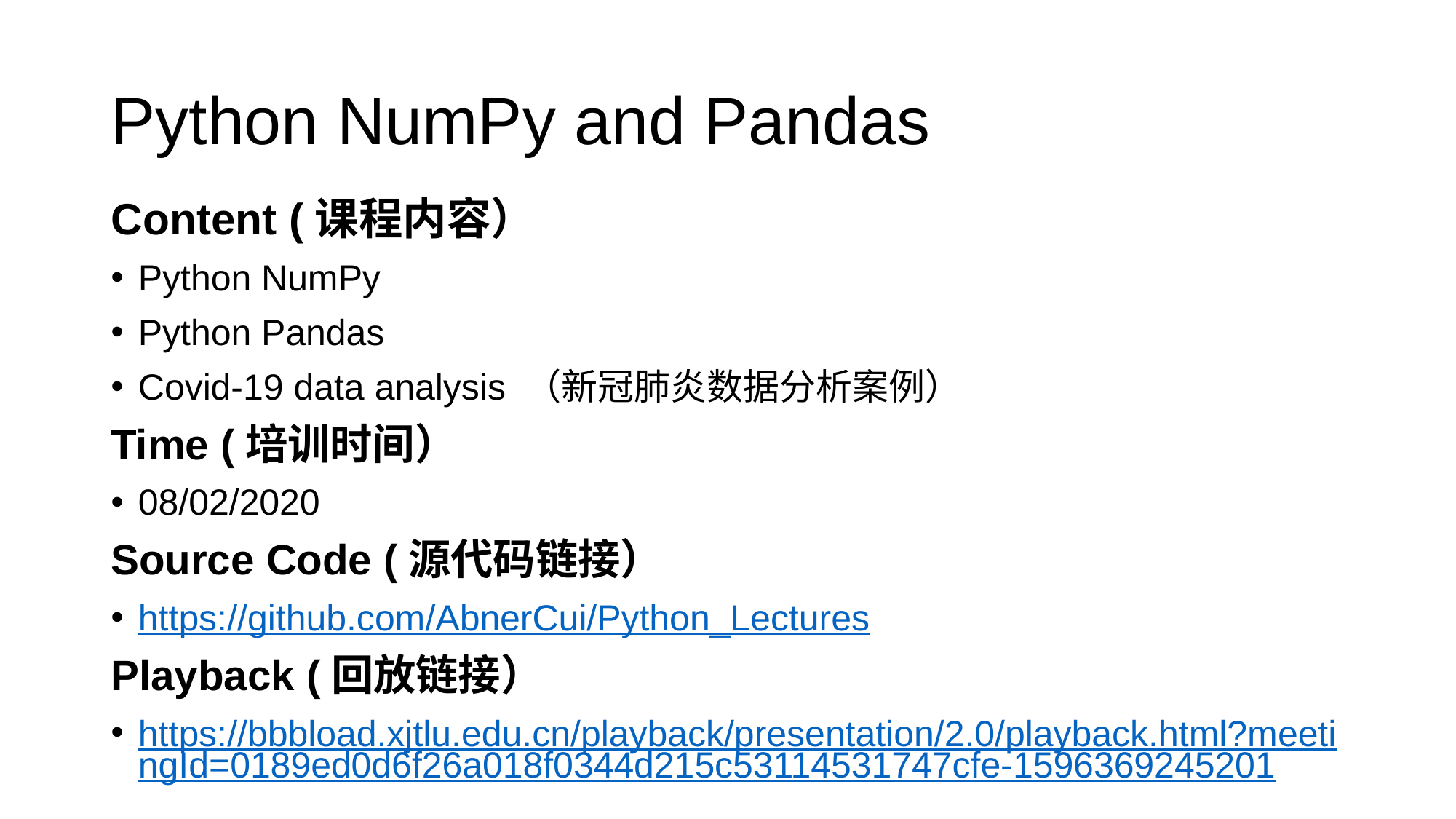

# Python NumPy and Pandas
Content (课程内容）
Python NumPy
Python Pandas
Covid-19 data analysis （新冠肺炎数据分析案例）
Time (培训时间）
08/02/2020
Source Code (源代码链接）
https://github.com/AbnerCui/Python_Lectures
Playback (回放链接）
https://bbbload.xjtlu.edu.cn/playback/presentation/2.0/playback.html?meetingId=0189ed0d6f26a018f0344d215c53114531747cfe-1596369245201